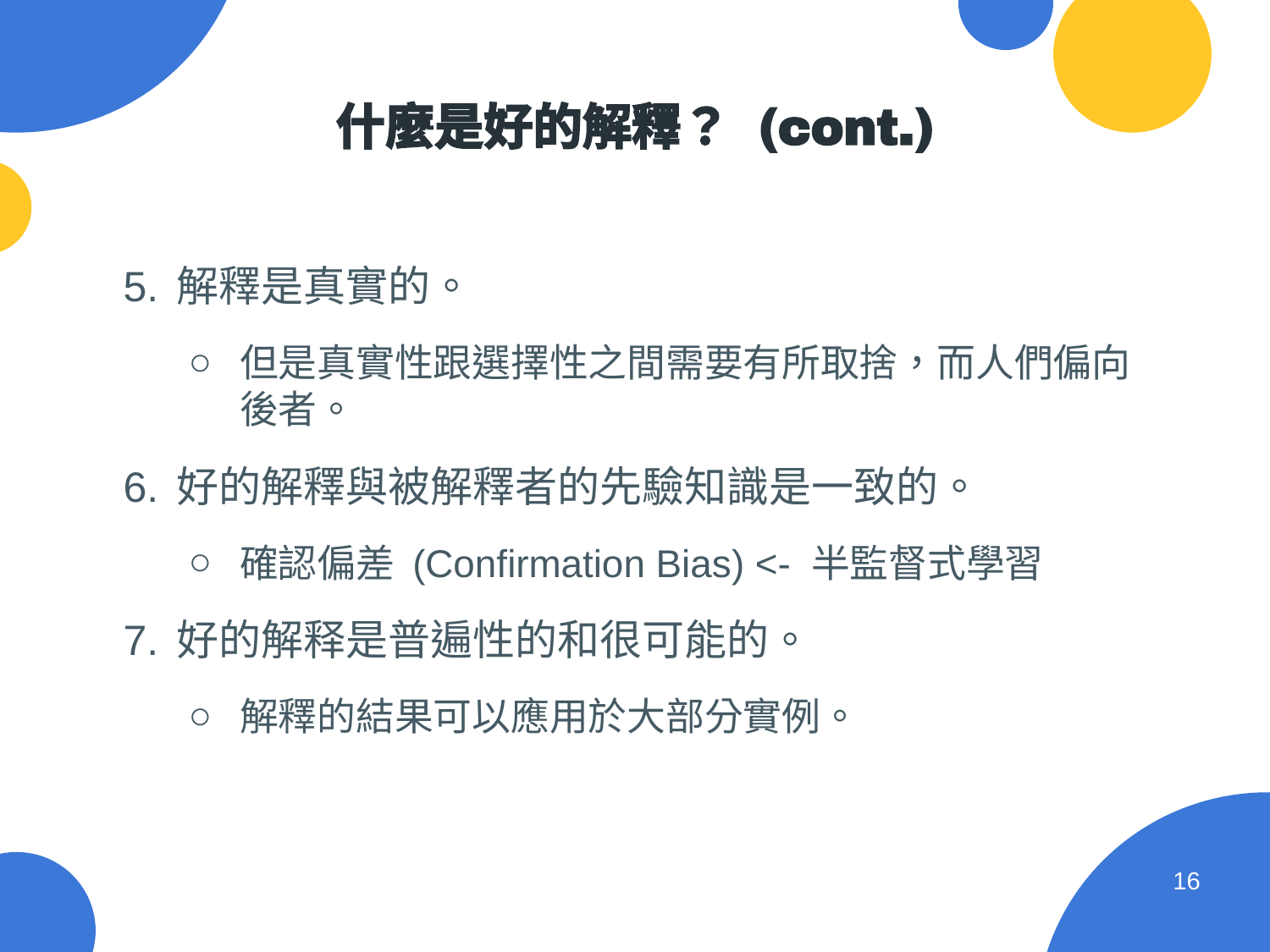

# 什麼是好的解釋？ (cont.)
解釋是真實的。
但是真實性跟選擇性之間需要有所取捨，而人們偏向後者。
好的解釋與被解釋者的先驗知識是一致的。
確認偏差 (Confirmation Bias) <- 半監督式學習
好的解释是普遍性的和很可能的。
解釋的結果可以應用於大部分實例。

16